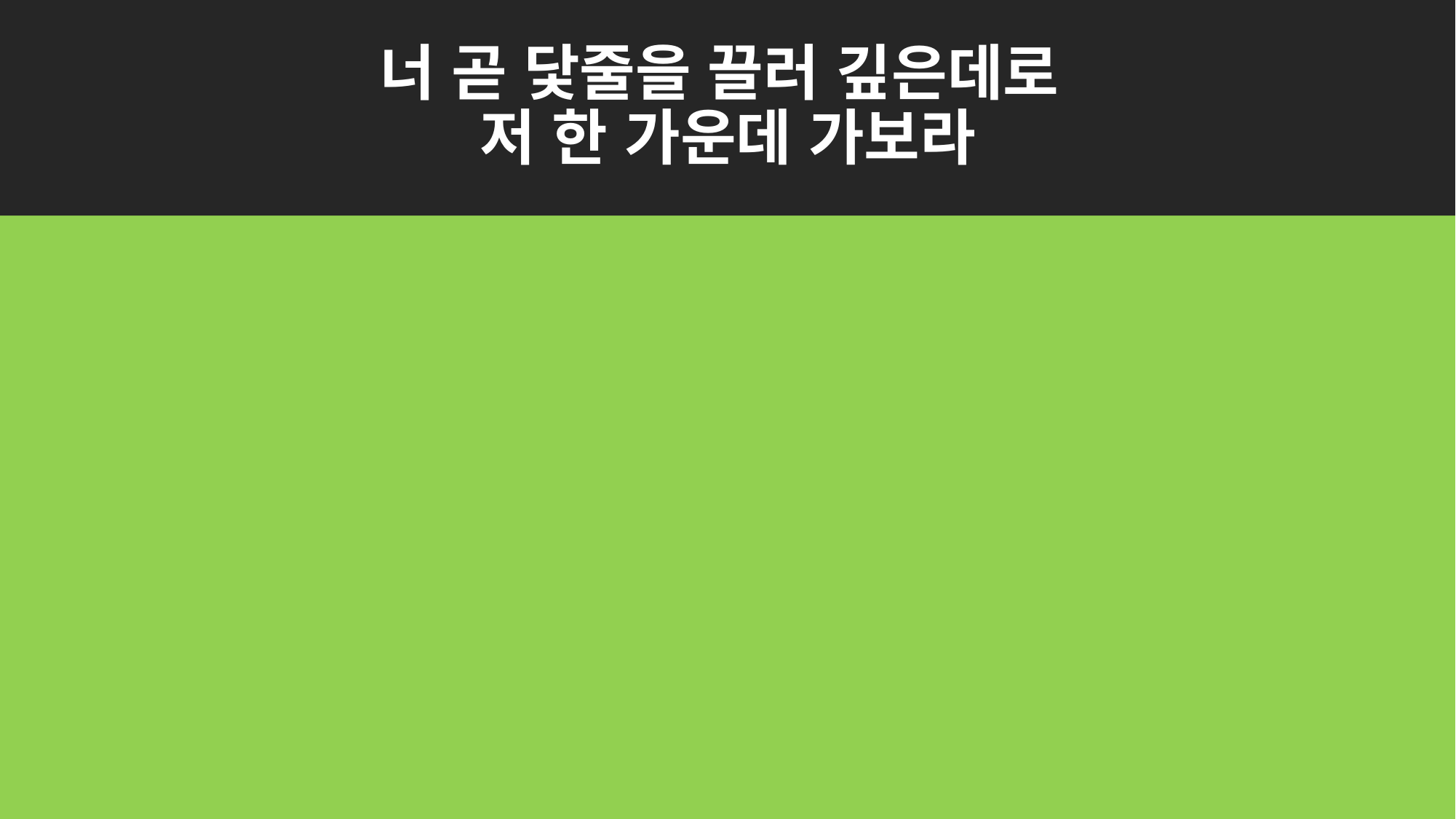

# 너 곧 닻줄을 끌러 깊은데로 저 한 가운데 가보라